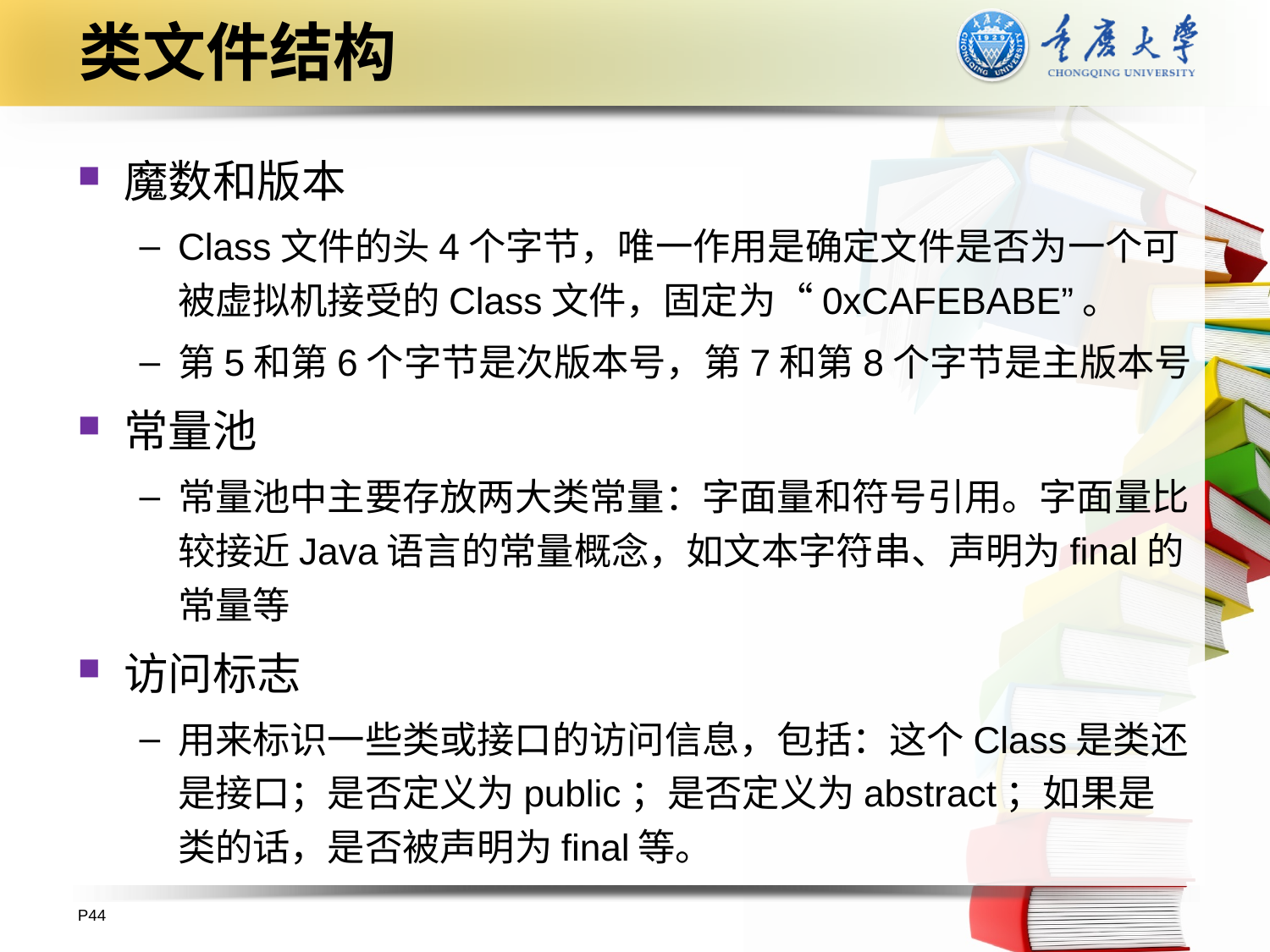

# 类文件结构
魔数和版本
Class文件的头4个字节，唯一作用是确定文件是否为一个可被虚拟机接受的Class文件，固定为“0xCAFEBABE”。
第5和第6个字节是次版本号，第7和第8个字节是主版本号
常量池
常量池中主要存放两大类常量：字面量和符号引用。字面量比较接近Java语言的常量概念，如文本字符串、声明为final的常量等
访问标志
用来标识一些类或接口的访问信息，包括：这个Class是类还是接口；是否定义为public；是否定义为abstract；如果是类的话，是否被声明为final等。
P44